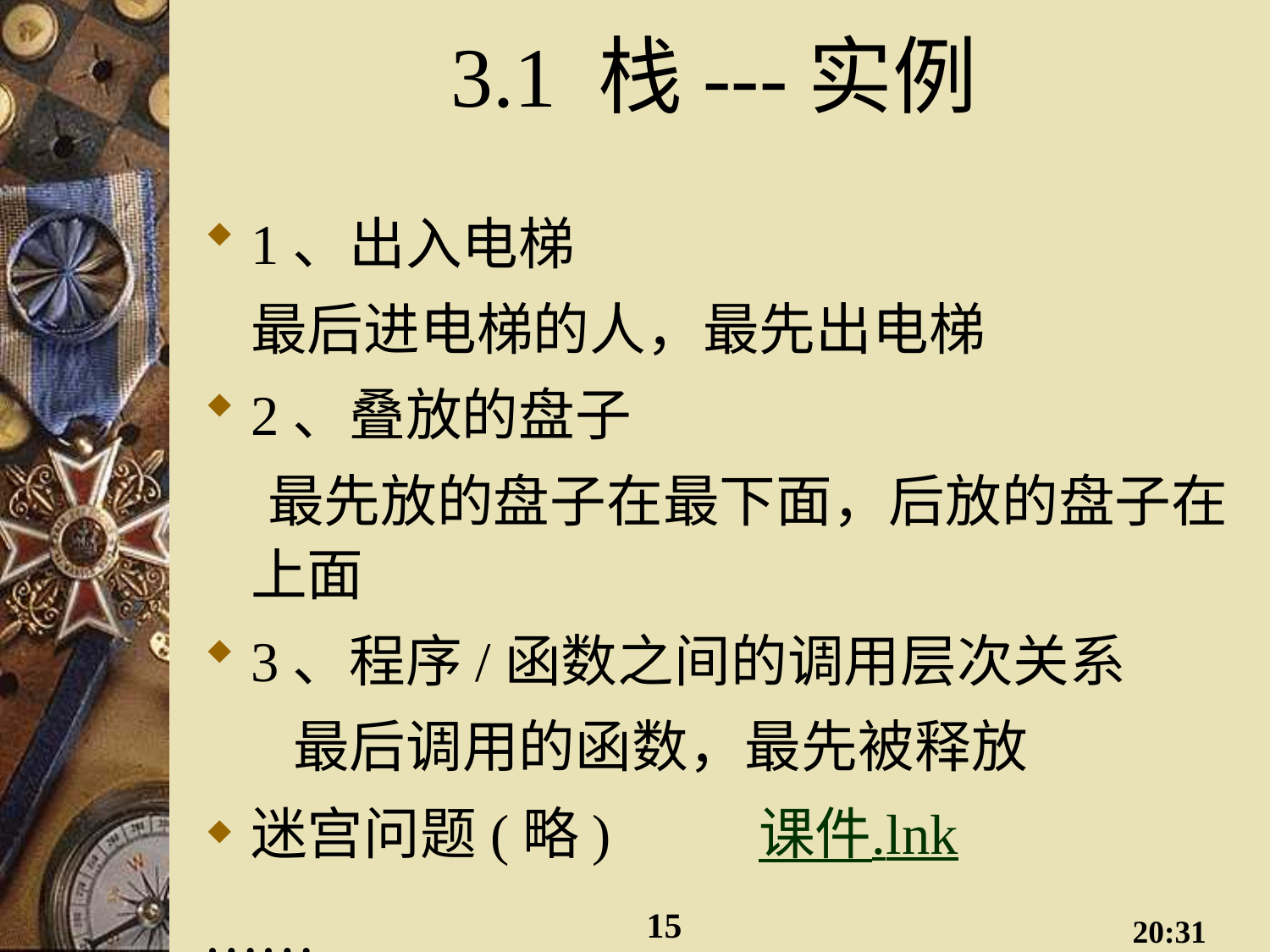

# 3.1 栈---实例
1、出入电梯
	最后进电梯的人，最先出电梯
2、叠放的盘子
    最先放的盘子在最下面，后放的盘子在上面
3、程序/函数之间的调用层次关系
      最后调用的函数，最先被释放
迷宫问题(略)		课件.lnk
……